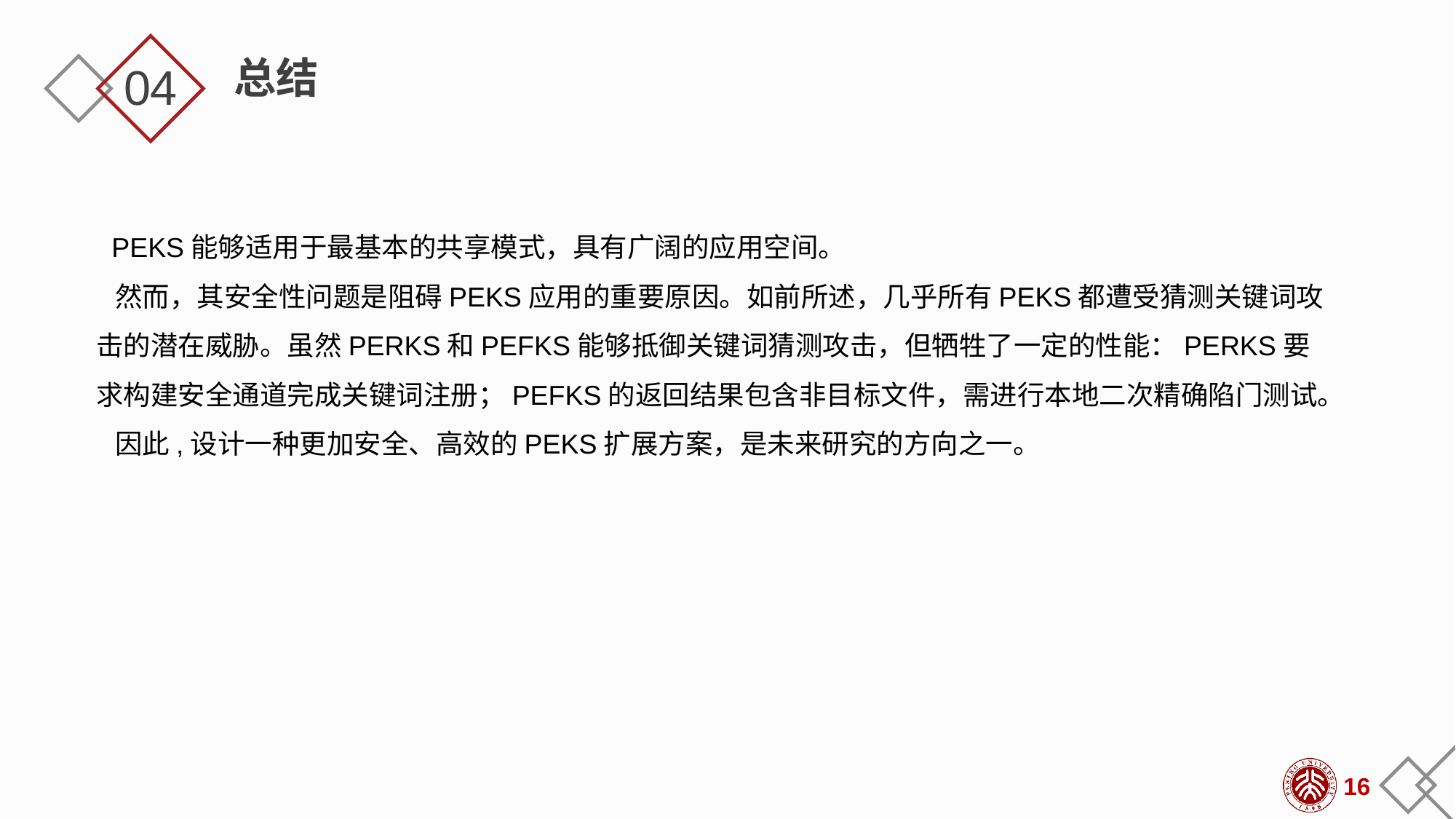

总结
04

  PEKS能够适用于最基本的共享模式，具有广阔的应用空间。
  然而，其安全性问题是阻碍PEKS应用的重要原因。如前所述，几乎所有PEKS都遭受猜测关键词攻击的潜在威胁。虽然PERKS和PEFKS能够抵御关键词猜测攻击，但牺牲了一定的性能：PERKS要求构建安全通道完成关键词注册；PEFKS的返回结果包含非目标文件，需进行本地二次精确陷门测试。
  因此,设计一种更加安全、高效的PEKS扩展方案，是未来研究的方向之一。
16